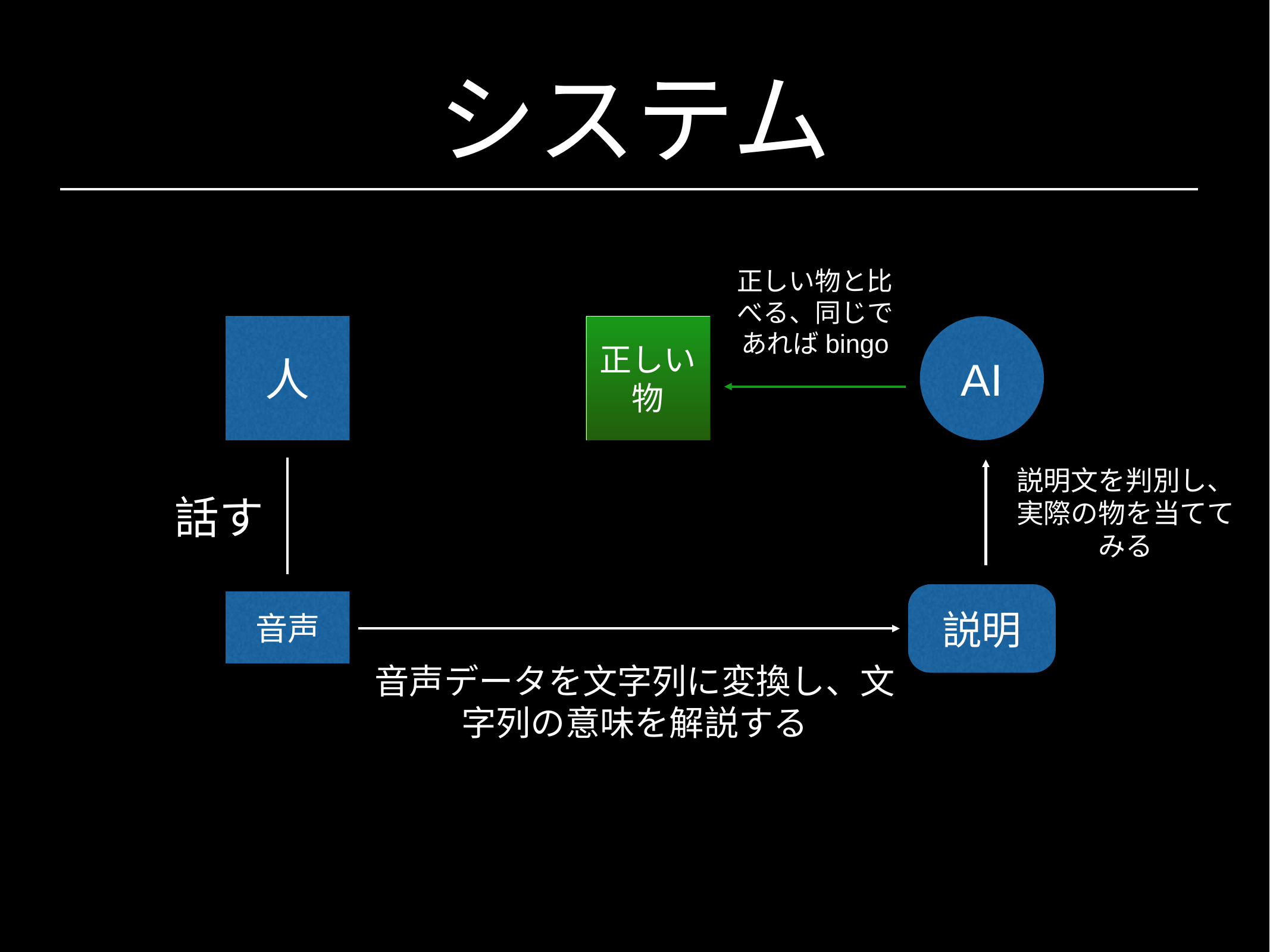

# システム

正しい物と比べる、同じであればbingo

正しい物

人
AI

説明文を判別し、実際の物を当ててみる

話す

音声
説明

音声データを文字列に変換し、文字列の意味を解説する